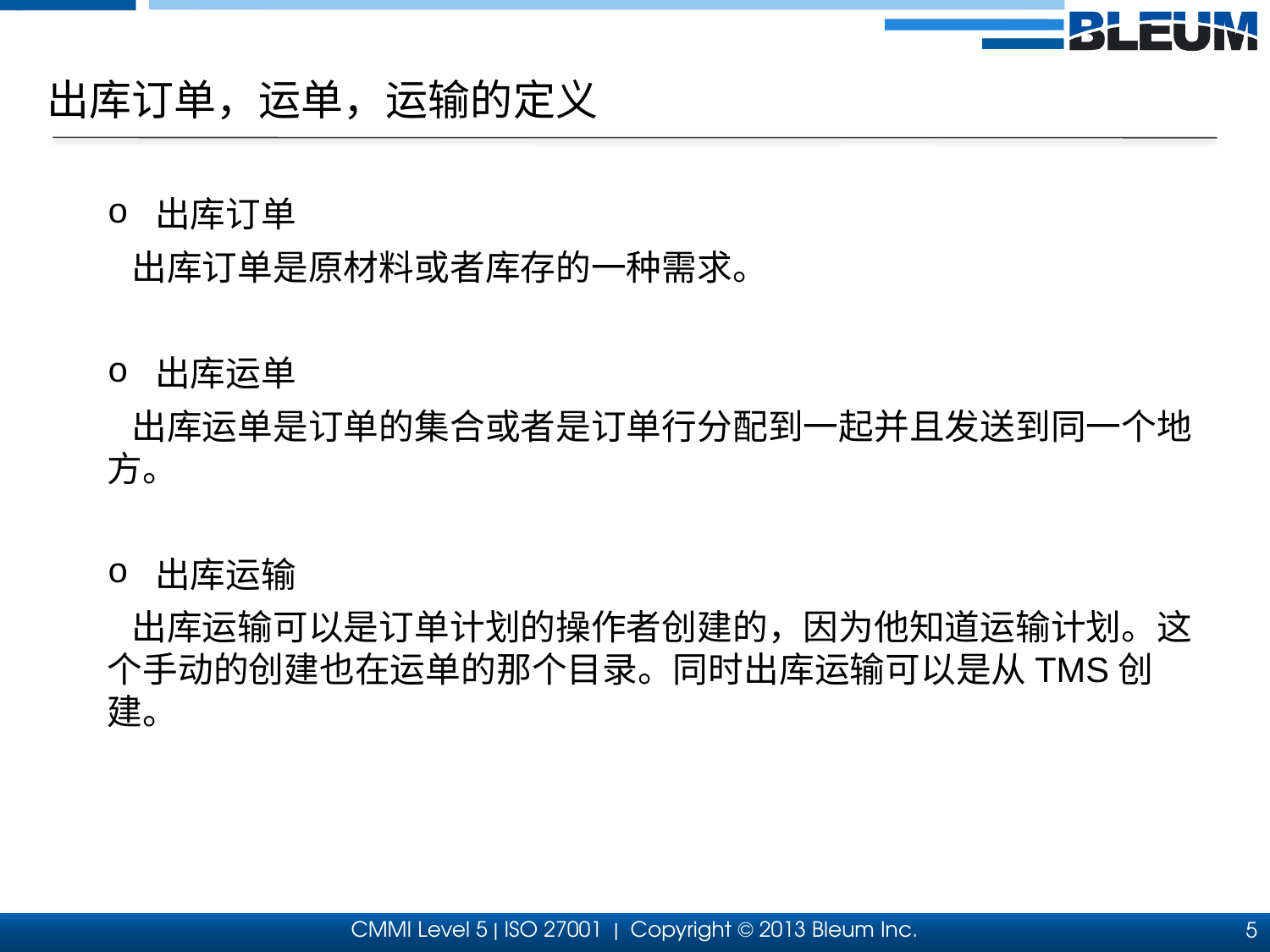

出库订单，运单，运输的定义
出库订单
  出库订单是原材料或者库存的一种需求。

出库运单
  出库运单是订单的集合或者是订单行分配到一起并且发送到同一个地方。

出库运输
  出库运输可以是订单计划的操作者创建的，因为他知道运输计划。这个手动的创建也在运单的那个目录。同时出库运输可以是从TMS创建。

5